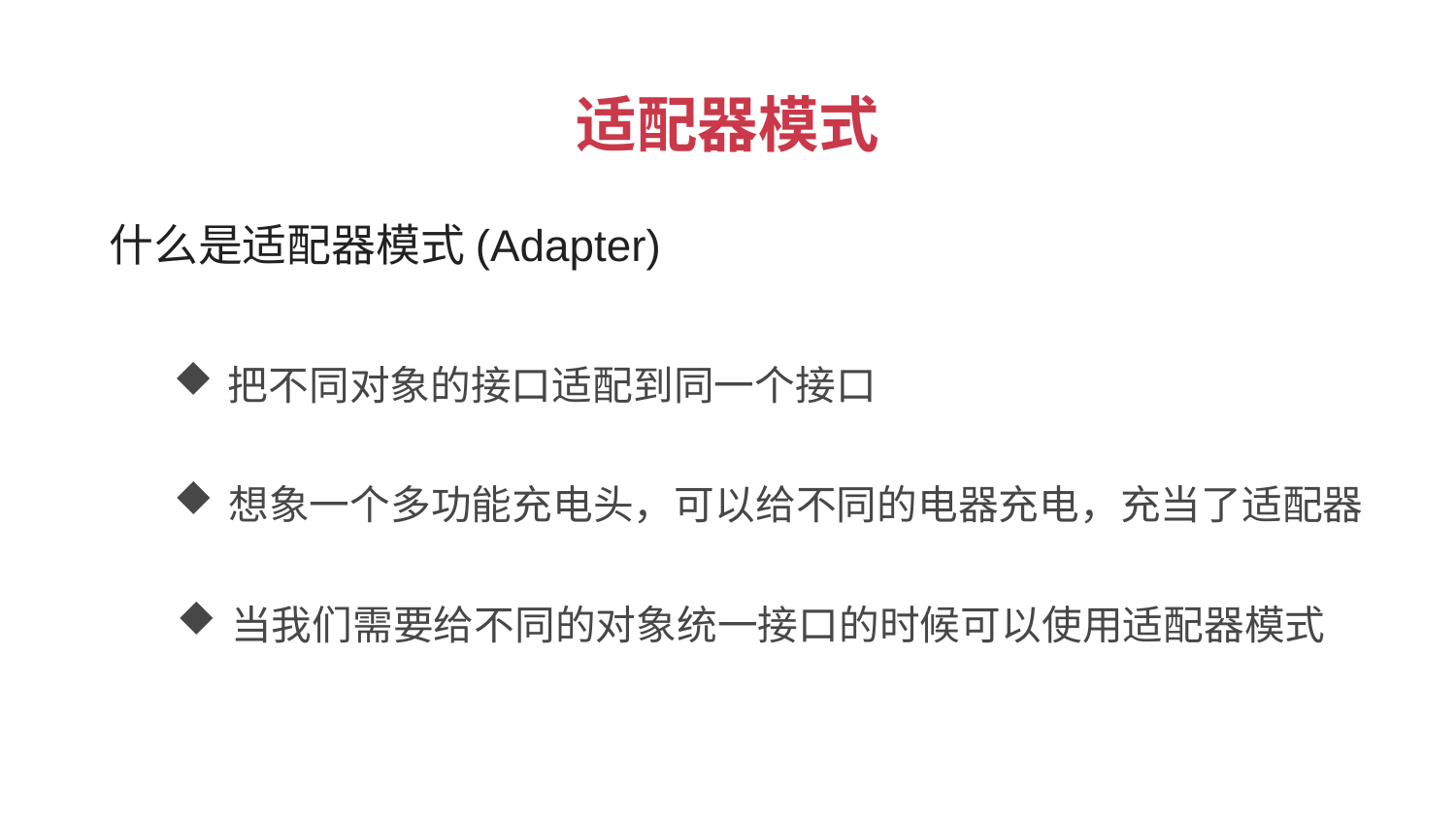

适配器模式
 什么是适配器模式(Adapter)
把不同对象的接口适配到同一个接口
想象一个多功能充电头，可以给不同的电器充电，充当了适配器
当我们需要给不同的对象统一接口的时候可以使用适配器模式